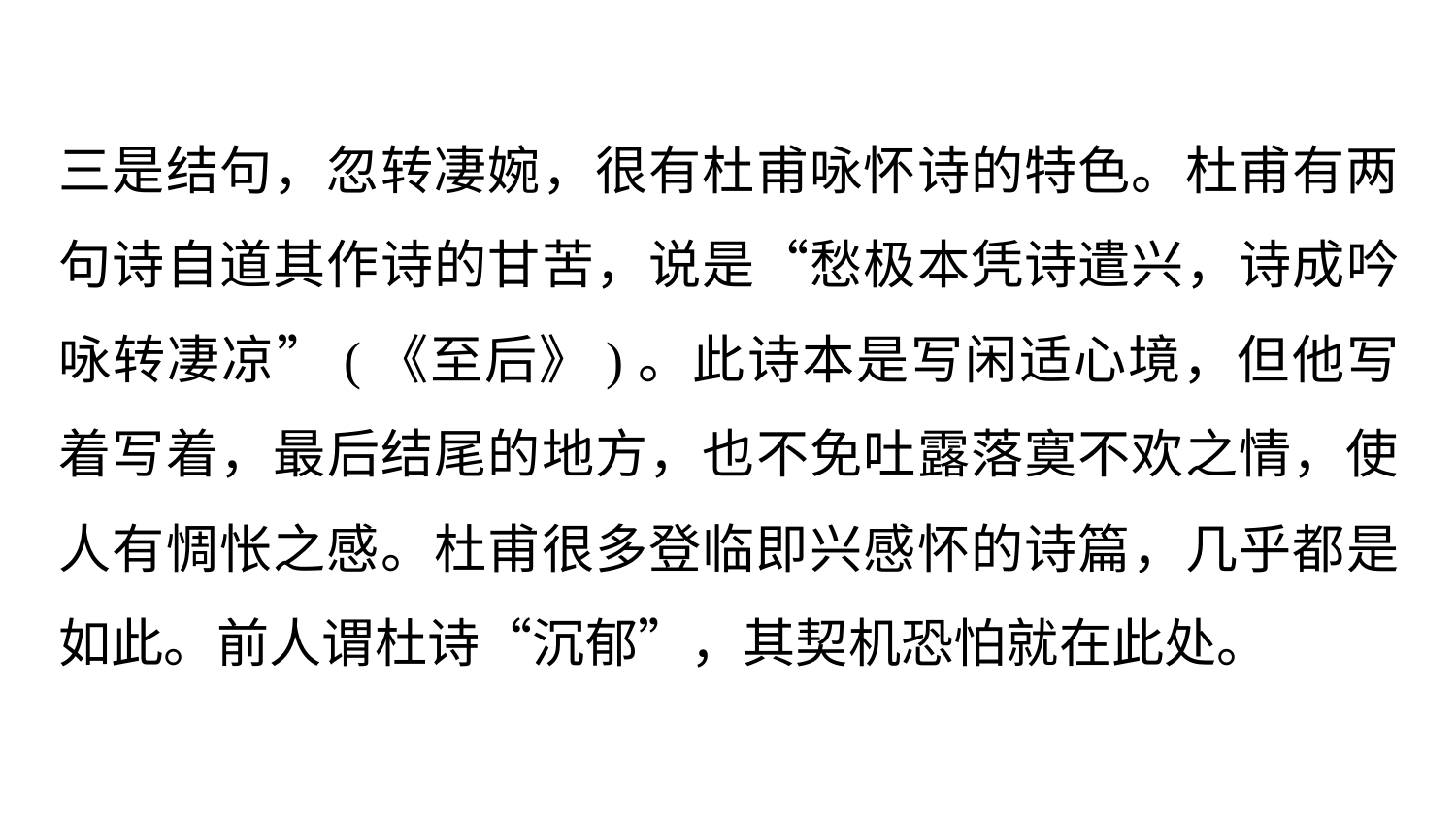

三是结句，忽转凄婉，很有杜甫咏怀诗的特色。杜甫有两句诗自道其作诗的甘苦，说是“愁极本凭诗遣兴，诗成吟咏转凄凉”(《至后》)。此诗本是写闲适心境，但他写着写着，最后结尾的地方，也不免吐露落寞不欢之情，使人有惆怅之感。杜甫很多登临即兴感怀的诗篇，几乎都是如此。前人谓杜诗“沉郁”，其契机恐怕就在此处。